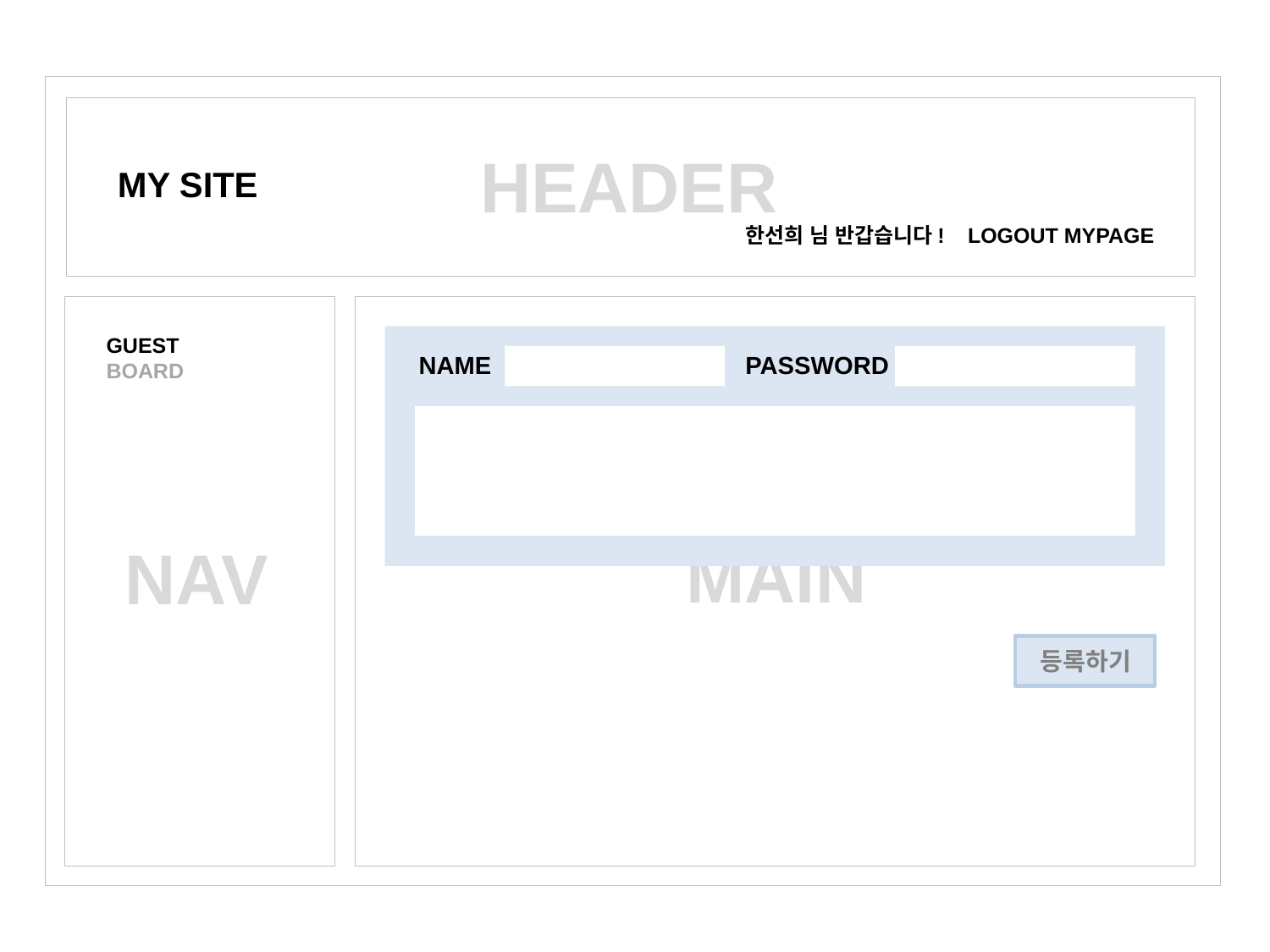

HEADER
MY SITE
한선희 님 반갑습니다!
LOGOUT MYPAGE

GUEST
BOARD

NAME
PASSWORD

MAIN
NAV

등록하기